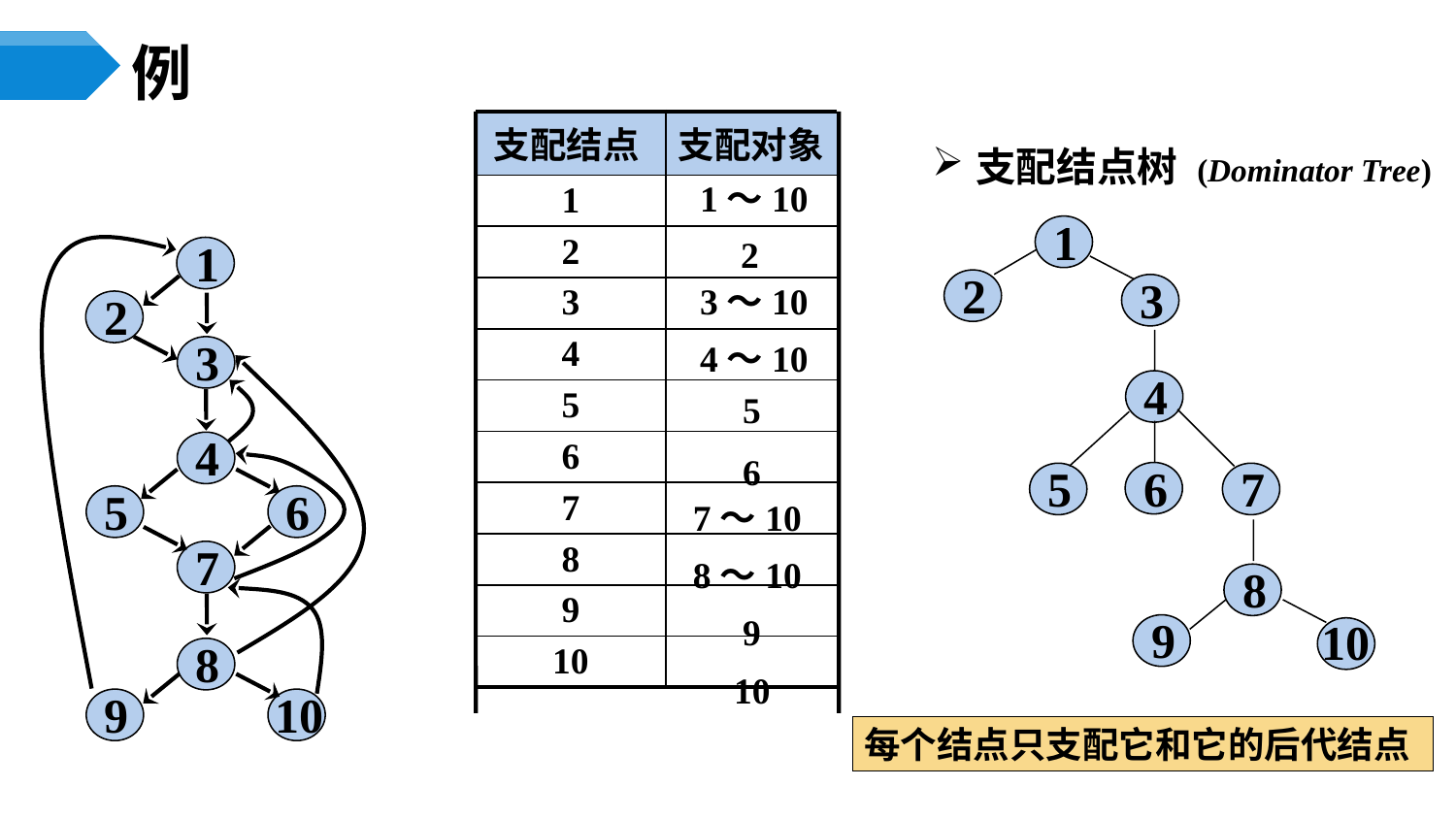

# 例
| 支配结点 | 支配对象 |
| --- | --- |
| 1 |  |
| 2 |  |
| 3 |  |
| 4 |  |
| 5 |  |
| 6 |  |
| 7 |  |
| 8 |  |
| 9 |  |
| 10 |  |

支配结点树 (Dominator Tree)

1～10
1

2
3

4

6
5
7

8

9
10

2
1

2

3

4

5
6

7

8

9
10

3～10
4～10
5
6
7～10
8～10
9
10
每个结点只支配它和它的后代结点